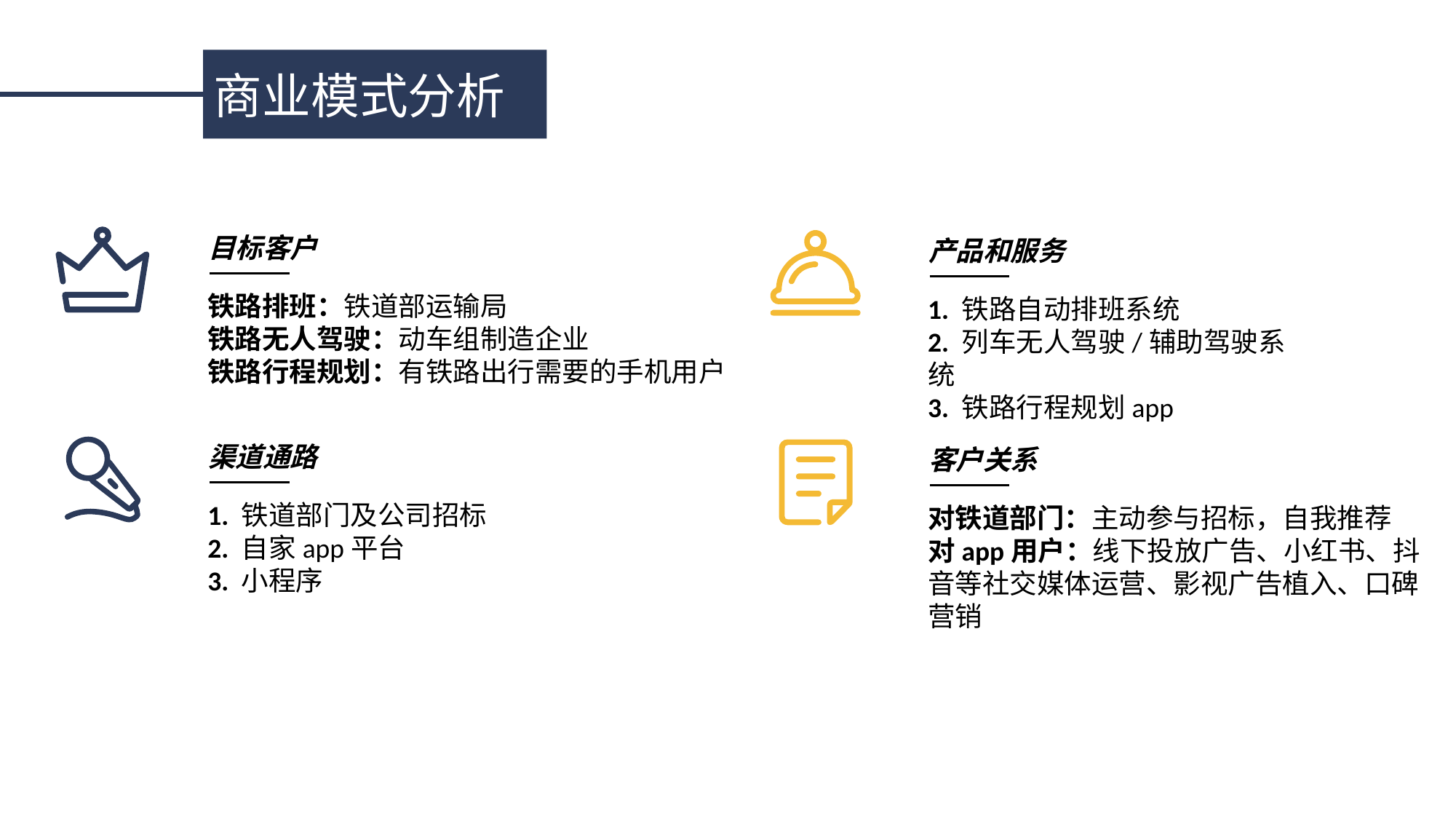

商业模式分析

目标客户
产品和服务

铁路排班：铁道部运输局
铁路无人驾驶：动车组制造企业
铁路行程规划：有铁路出行需要的手机用户
1. 铁路自动排班系统
2. 列车无人驾驶/辅助驾驶系统
3. 铁路行程规划app

渠道通路
客户关系

1. 铁道部门及公司招标
2. 自家app平台
3. 小程序
对铁道部门：主动参与招标，自我推荐
对app用户：线下投放广告、小红书、抖音等社交媒体运营、影视广告植入、口碑营销